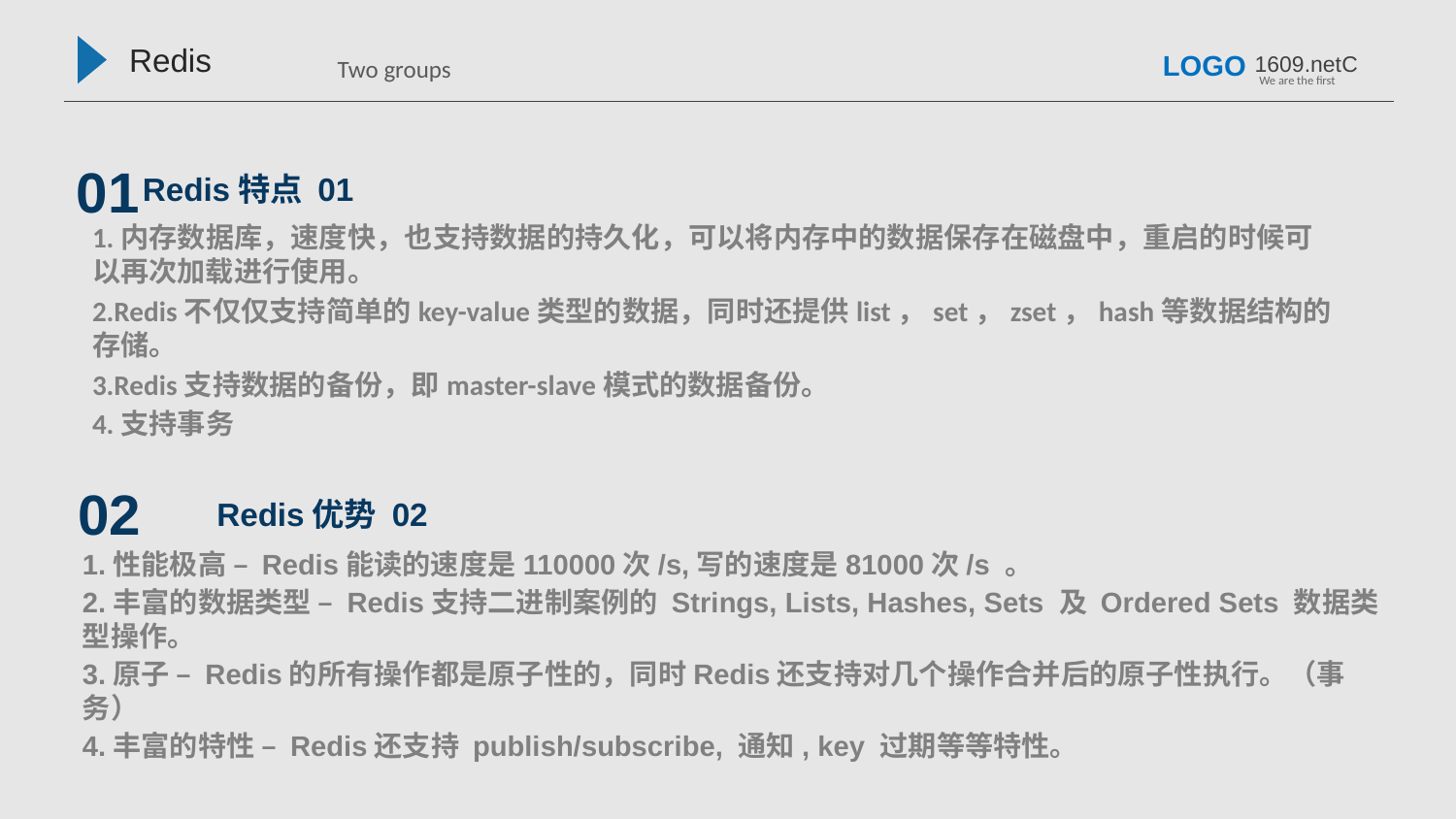

Redis
Two groups
LOGO
1609.netC
We are the first

01
Redis特点 01
1.内存数据库，速度快，也支持数据的持久化，可以将内存中的数据保存在磁盘中，重启的时候可以再次加载进行使用。
2.Redis不仅仅支持简单的key-value类型的数据，同时还提供list，set，zset，hash等数据结构的存储。
3.Redis支持数据的备份，即master-slave模式的数据备份。
4.支持事务
02
Redis优势 02

1.性能极高 – Redis能读的速度是110000次/s,写的速度是81000次/s 。
2.丰富的数据类型 – Redis支持二进制案例的 Strings, Lists, Hashes, Sets 及 Ordered Sets 数据类型操作。
3.原子 – Redis的所有操作都是原子性的，同时Redis还支持对几个操作合并后的原子性执行。（事务）
4.丰富的特性 – Redis还支持 publish/subscribe, 通知, key 过期等等特性。